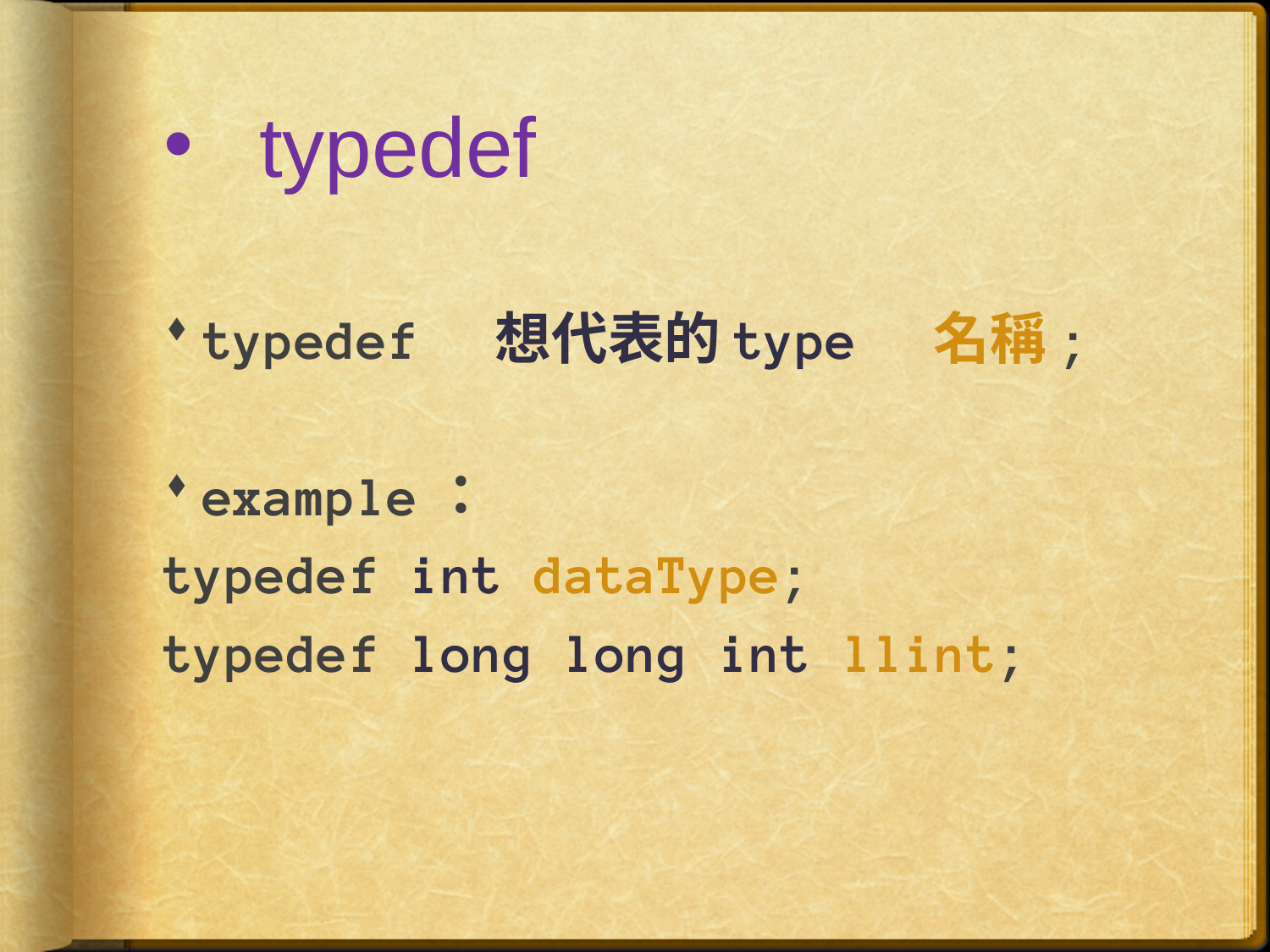

# typedef
typedef  想代表的type  名稱;

example：
typedef int dataType;
typedef long long int llint;